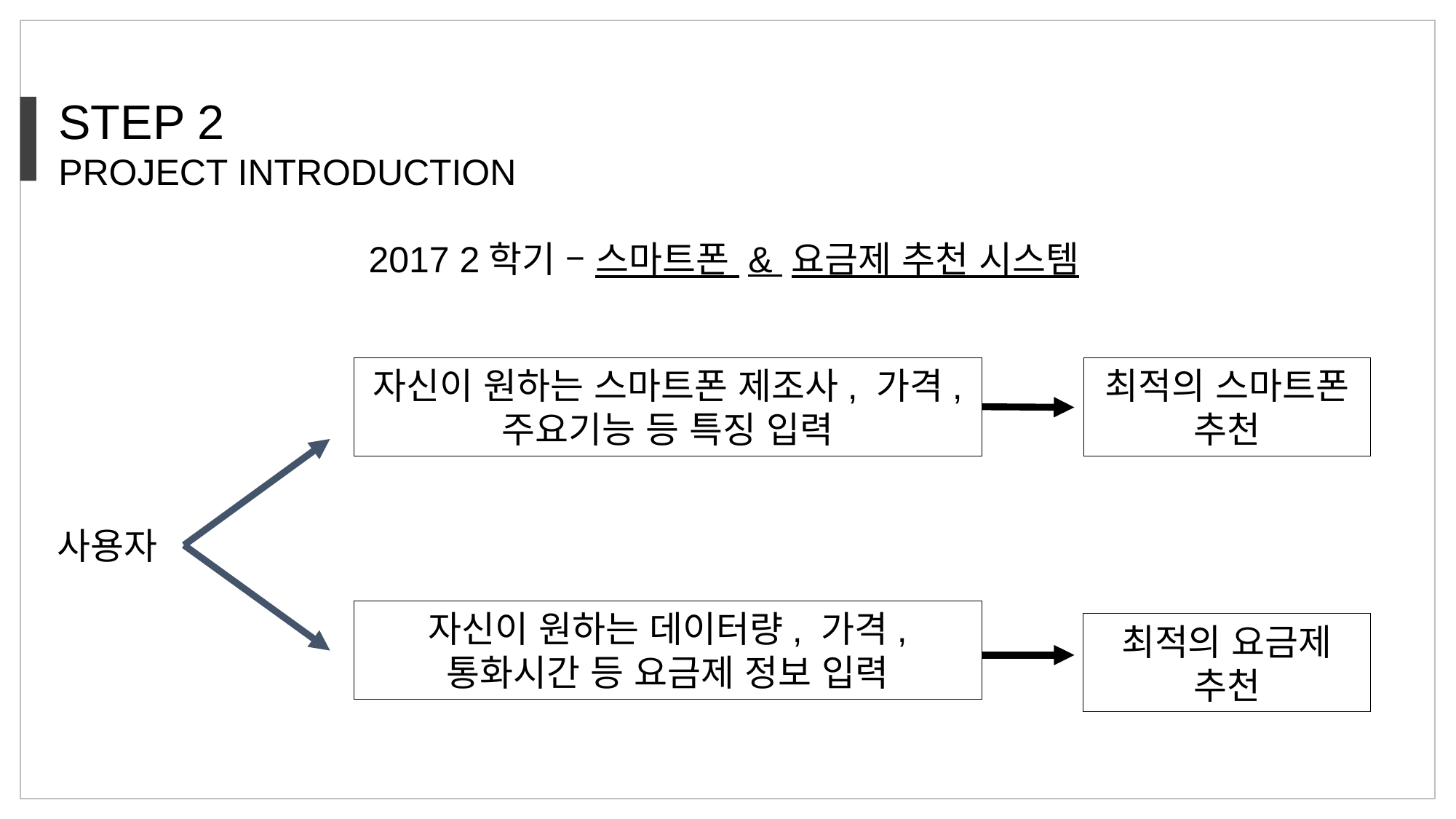

STEP 2
PROJECT INTRODUCTION

2017 2학기 – 스마트폰 & 요금제 추천 시스템
최적의 스마트폰 추천
자신이 원하는 스마트폰 제조사, 가격, 주요기능 등 특징 입력
사용자
자신이 원하는 데이터량, 가격, 통화시간 등 요금제 정보 입력
최적의 요금제 추천